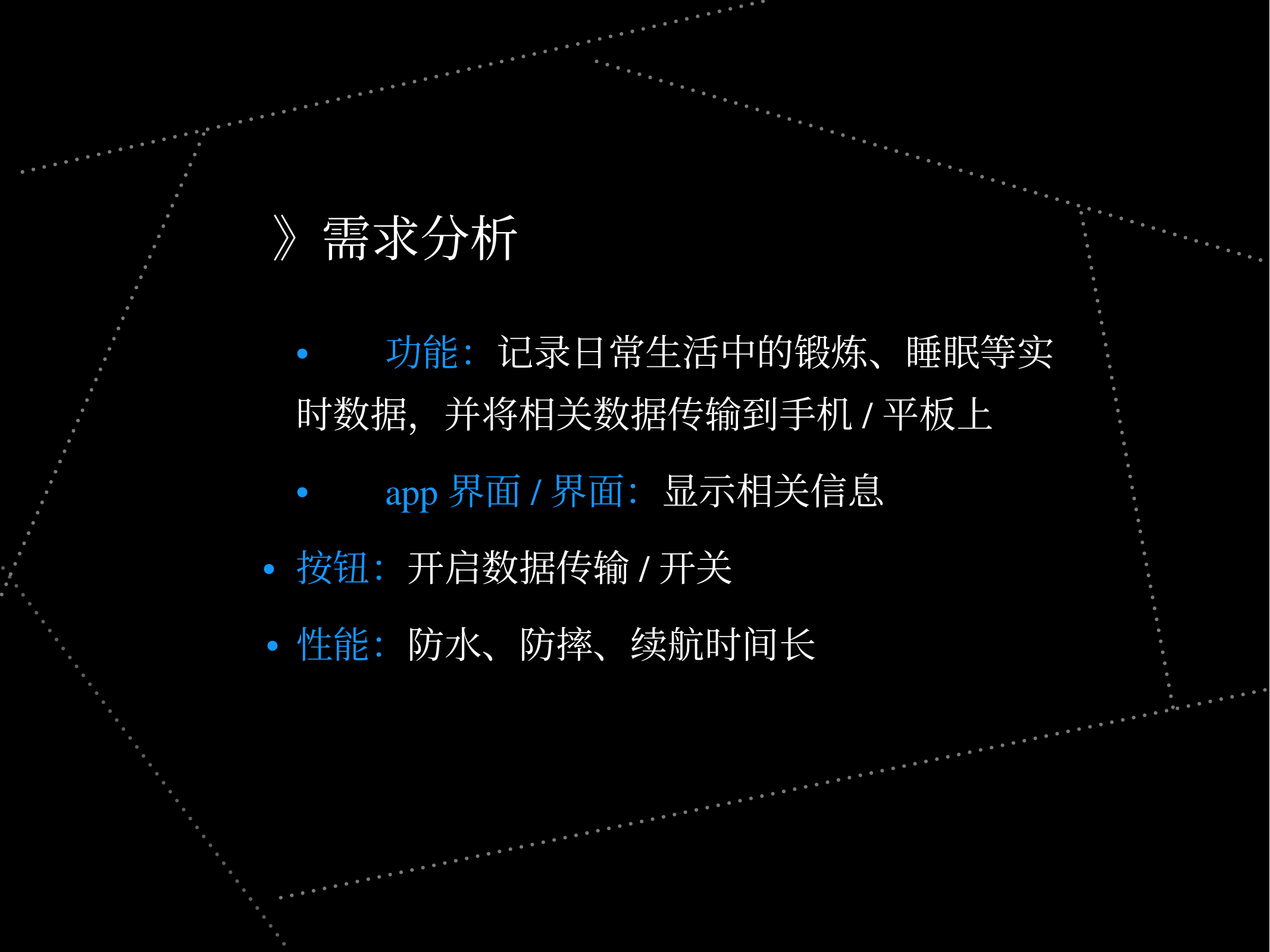

》需求分析

	•	功能：记录日常生活中的锻炼、睡眠等实时数据，并将相关数据传输到手机/平板上
	•	app界面/界面：显示相关信息
      •	按钮：开启数据传输/开关
    •	性能：防水、防摔、续航时间长